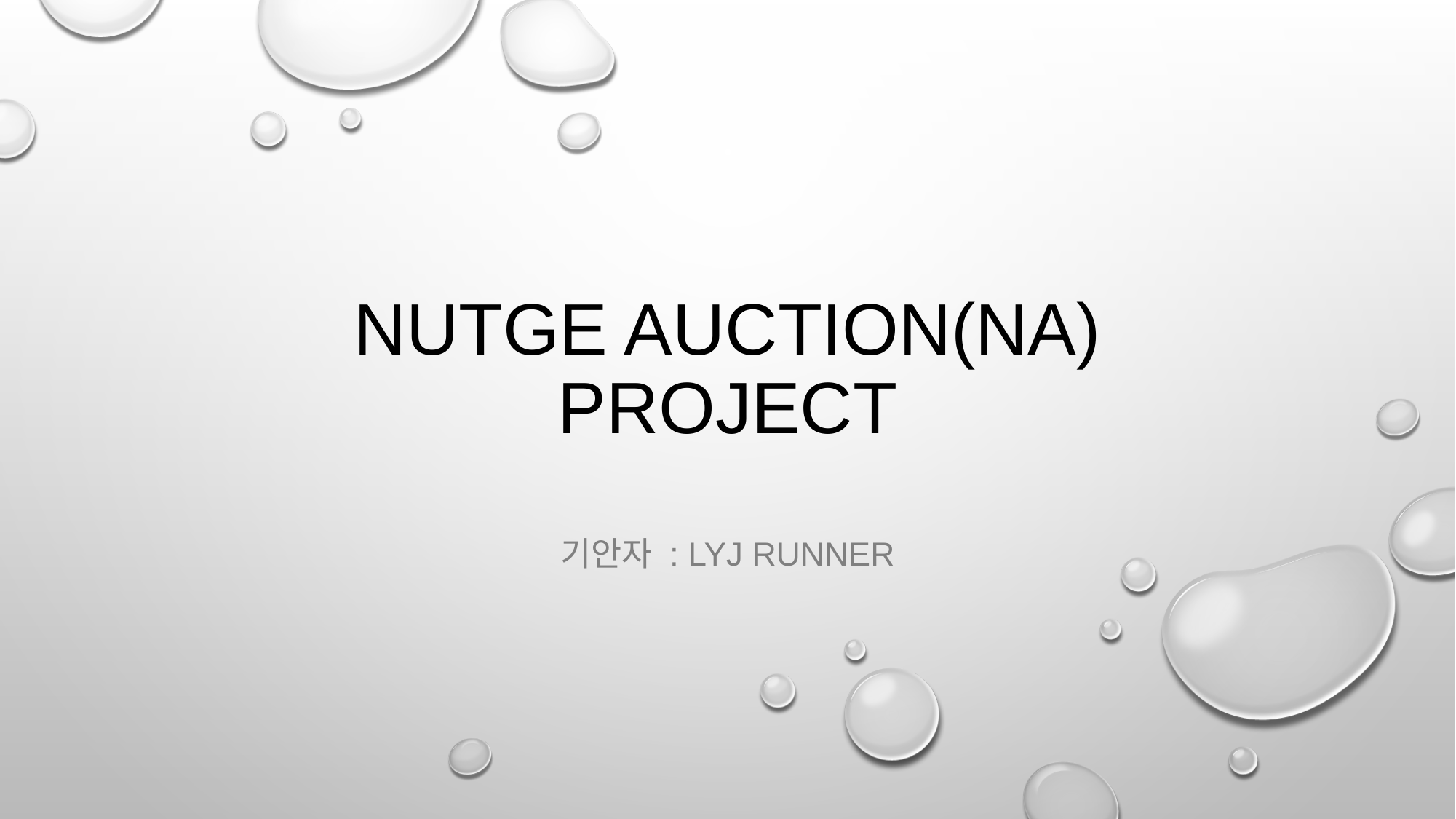

# Nutge Auction(NA) project

기안자 : Lyj Runner